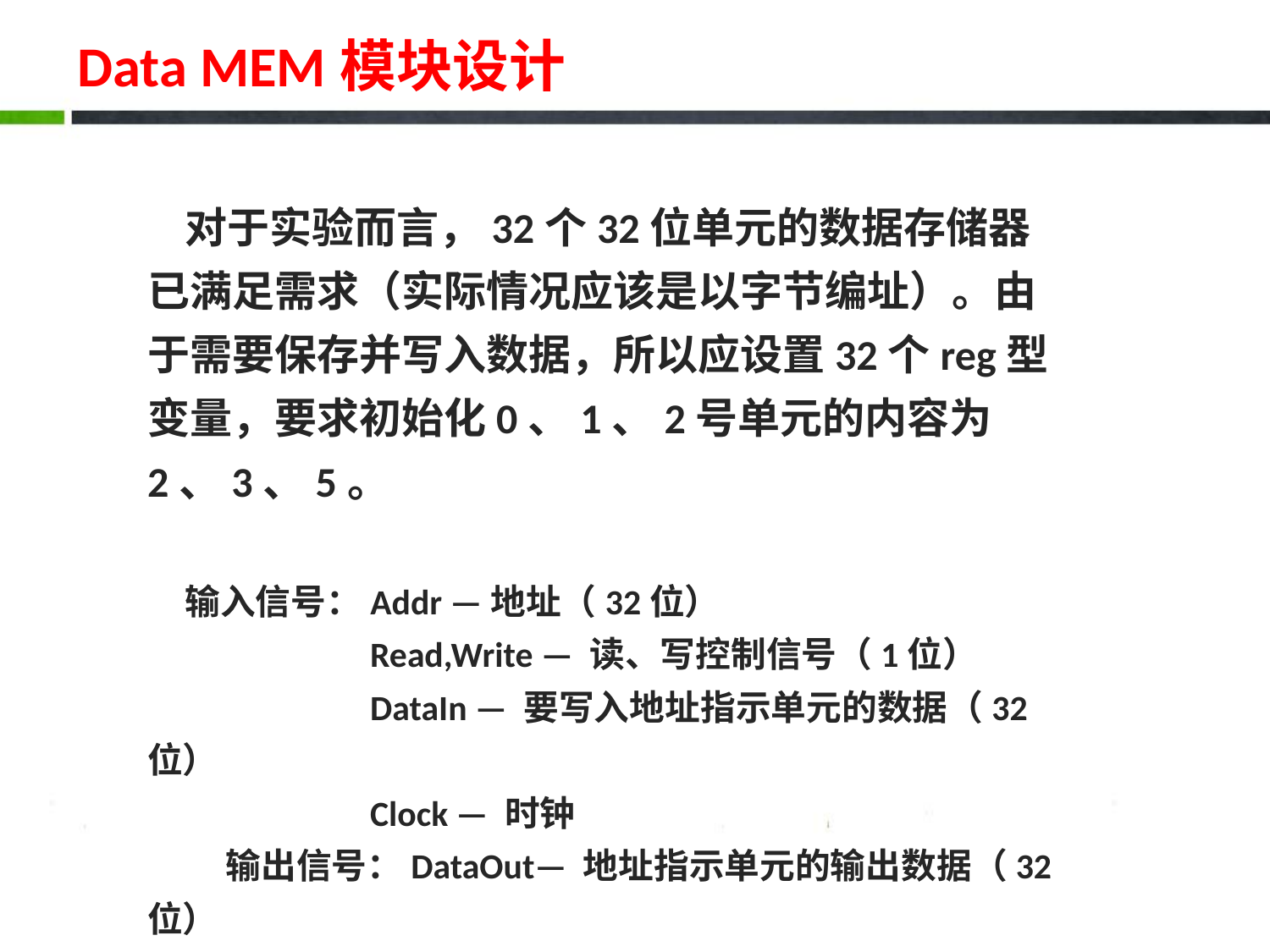

# Data MEM模块设计

对于实验而言，32个32位单元的数据存储器已满足需求（实际情况应该是以字节编址）。由于需要保存并写入数据，所以应设置32个reg型变量，要求初始化0、1、2号单元的内容为2、3、5。

输入信号：Addr —地址（32位）
                       Read,Write — 读、写控制信号（1位）
                       DataIn — 要写入地址指示单元的数据（32位）
                       Clock — 时钟
    输出信号：DataOut— 地址指示单元的输出数据（32位）